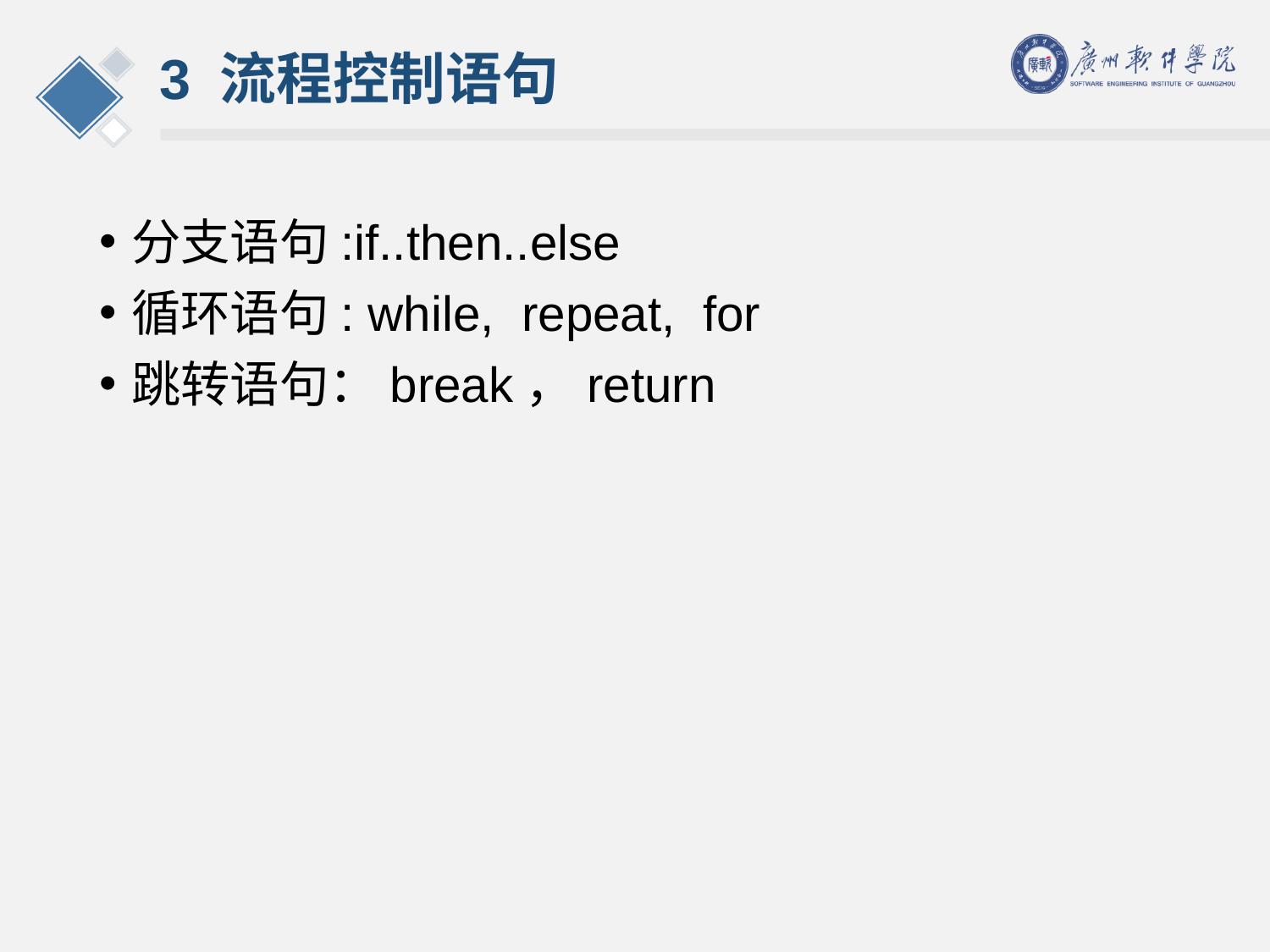

# 3 流程控制语句
分支语句:if..then..else
循环语句: while,  repeat,  for
跳转语句：break，return